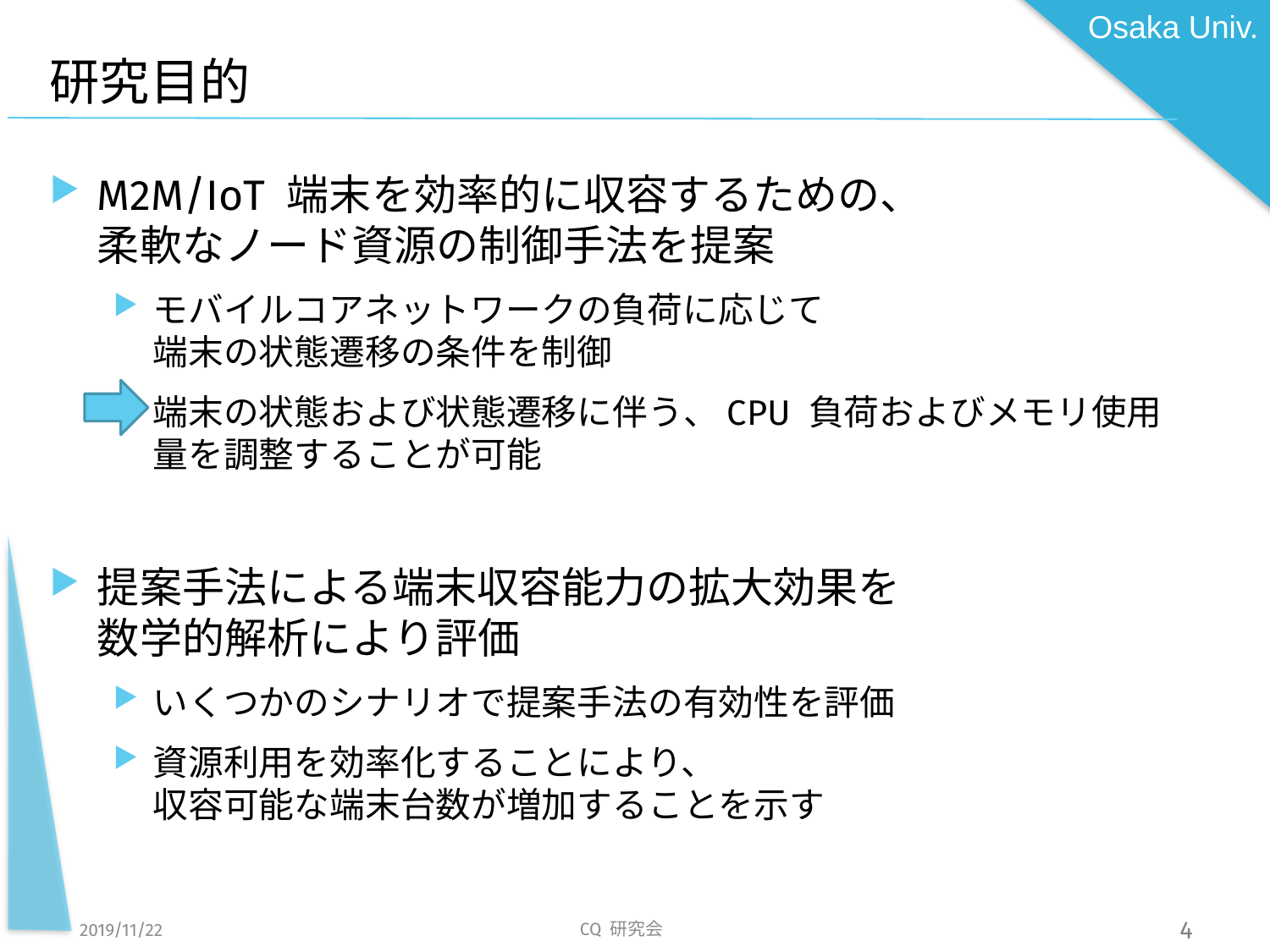

# 研究目的
M2M/IoT 端末を効率的に収容するための、
柔軟なノード資源の制御手法を提案
モバイルコアネットワークの負荷に応じて
端末の状態遷移の条件を制御
端末の状態および状態遷移に伴う、CPU 負荷およびメモリ使用量を調整することが可能

提案手法による端末収容能力の拡大効果を
数学的解析により評価
いくつかのシナリオで提案手法の有効性を評価
資源利用を効率化することにより、
収容可能な端末台数が増加することを示す

CQ 研究会
2019/11/22
4